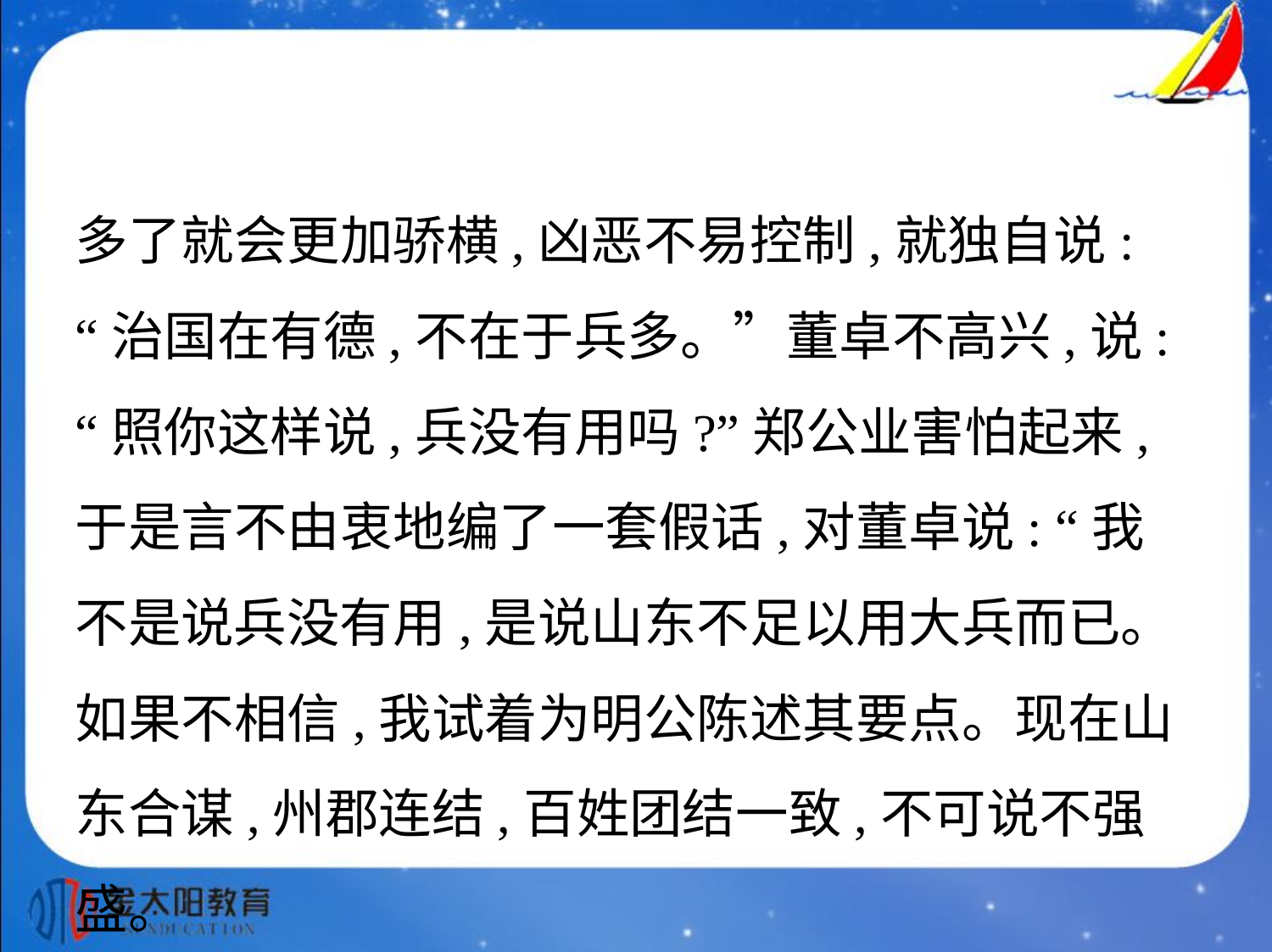

多了就会更加骄横,凶恶不易控制,就独自说:
“治国在有德,不在于兵多。”董卓不高兴,说:
“照你这样说,兵没有用吗?”郑公业害怕起来,
于是言不由衷地编了一套假话,对董卓说: “我
不是说兵没有用,是说山东不足以用大兵而已。
如果不相信,我试着为明公陈述其要点。现在山
东合谋,州郡连结,百姓团结一致,不可说不强盛。